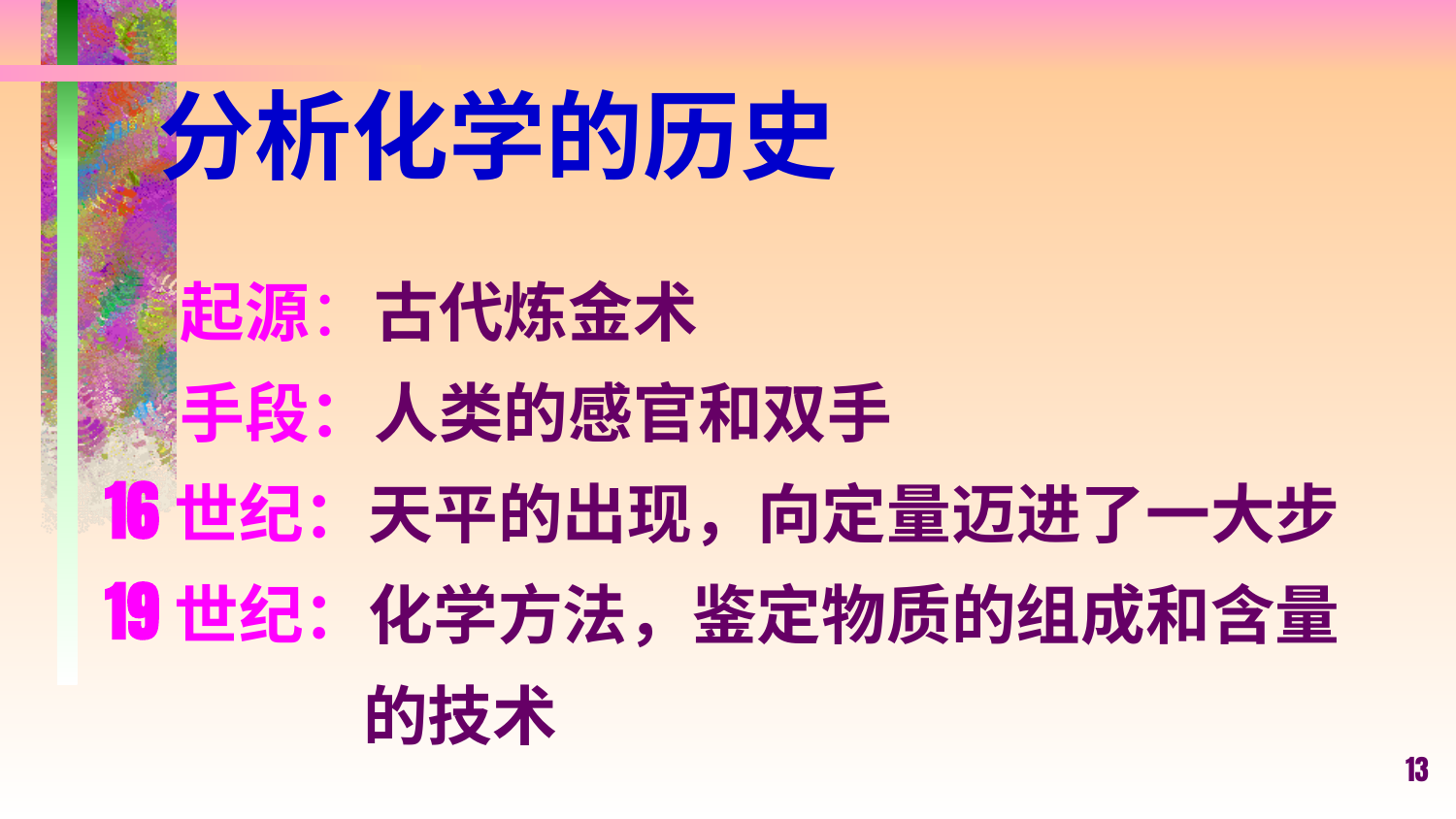

分析化学的历史
    起源：古代炼金术
    手段：人类的感官和双手
16世纪：天平的出现，向定量迈进了一大步
19世纪：化学方法，鉴定物质的组成和含量的技术

13